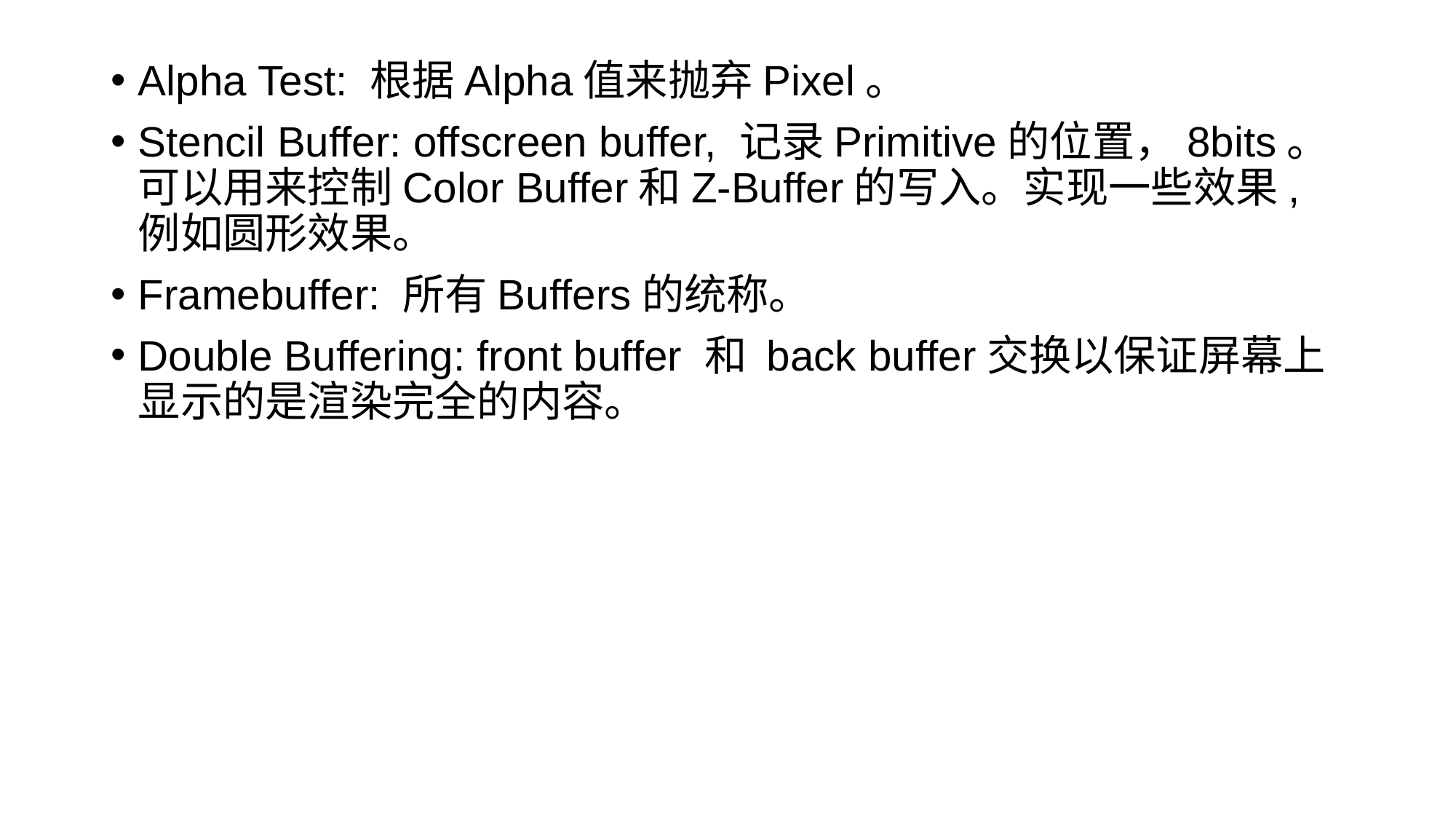

Alpha Test: 根据Alpha值来抛弃Pixel。
Stencil Buffer: offscreen buffer, 记录Primitive的位置，8bits。可以用来控制Color Buffer和Z-Buffer的写入。实现一些效果, 例如圆形效果。
Framebuffer: 所有Buffers的统称。
Double Buffering: front buffer 和 back buffer交换以保证屏幕上显示的是渲染完全的内容。